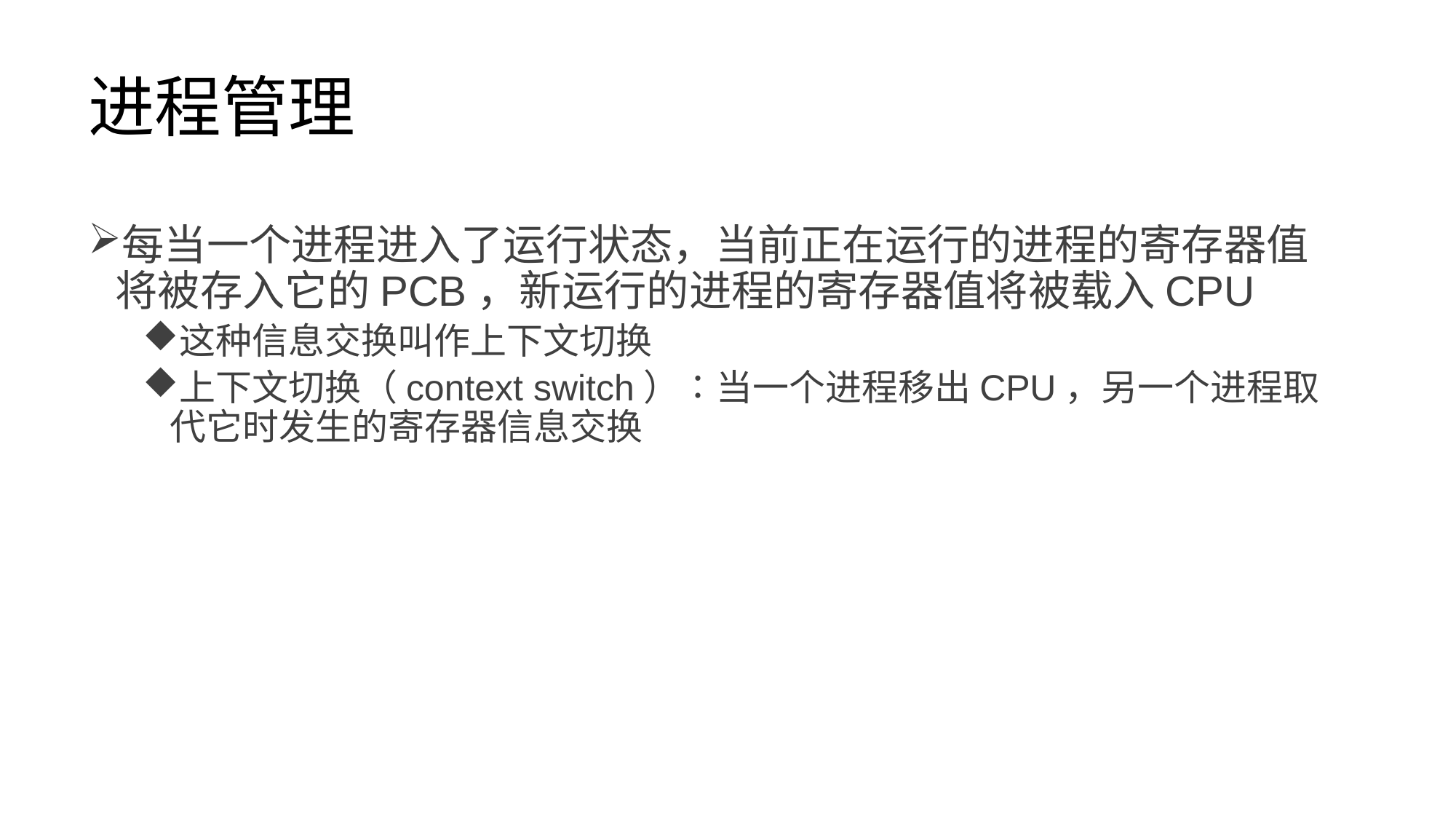

# 进程管理
每当一个进程进入了运行状态，当前正在运行的进程的寄存器值将被存入它的PCB，新运行的进程的寄存器值将被载入CPU
这种信息交换叫作上下文切换
上下文切换（context switch）∶当一个进程移出CPU，另一个进程取代它时发生的寄存器信息交换